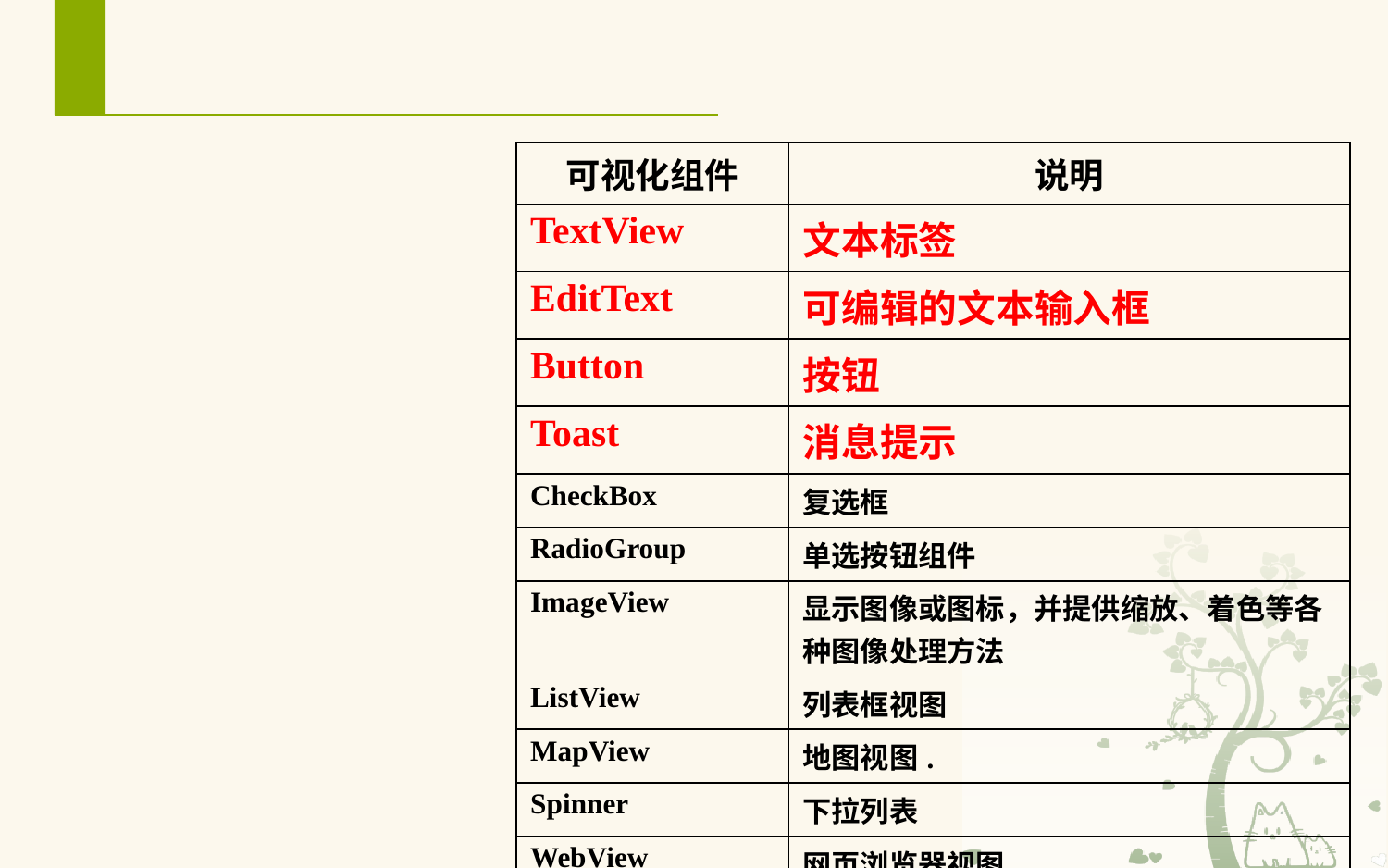

# 用户界面组件包widget
Android系统的大多数用户界面组件（控件）均放置在widget包中。
| 可视化组件 | 说明 |
| --- | --- |
| TextView | 文本标签 |
| EditText | 可编辑的文本输入框 |
| Button | 按钮 |
| Toast | 消息提示 |
| CheckBox | 复选框 |
| RadioGroup | 单选按钮组件 |
| ImageView | 显示图像或图标，并提供缩放、着色等各种图像处理方法 |
| ListView | 列表框视图 |
| MapView | 地图视图. |
| Spinner | 下拉列表 |
| WebView | 网页浏览器视图 |
| CalendarView | 日历视图 |